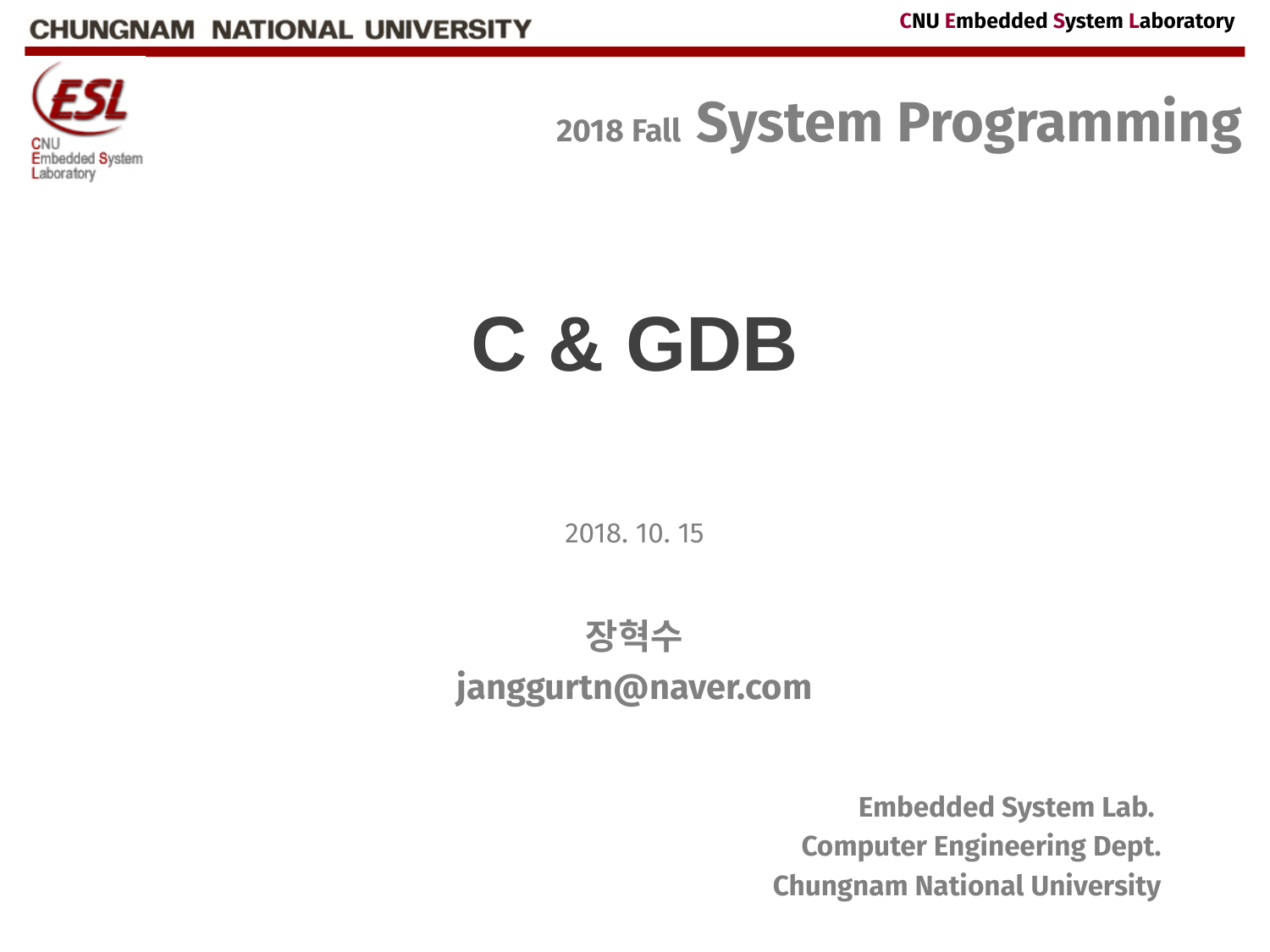

# C & GDB
2018. 10. 15
장혁수
janggurtn@naver.com